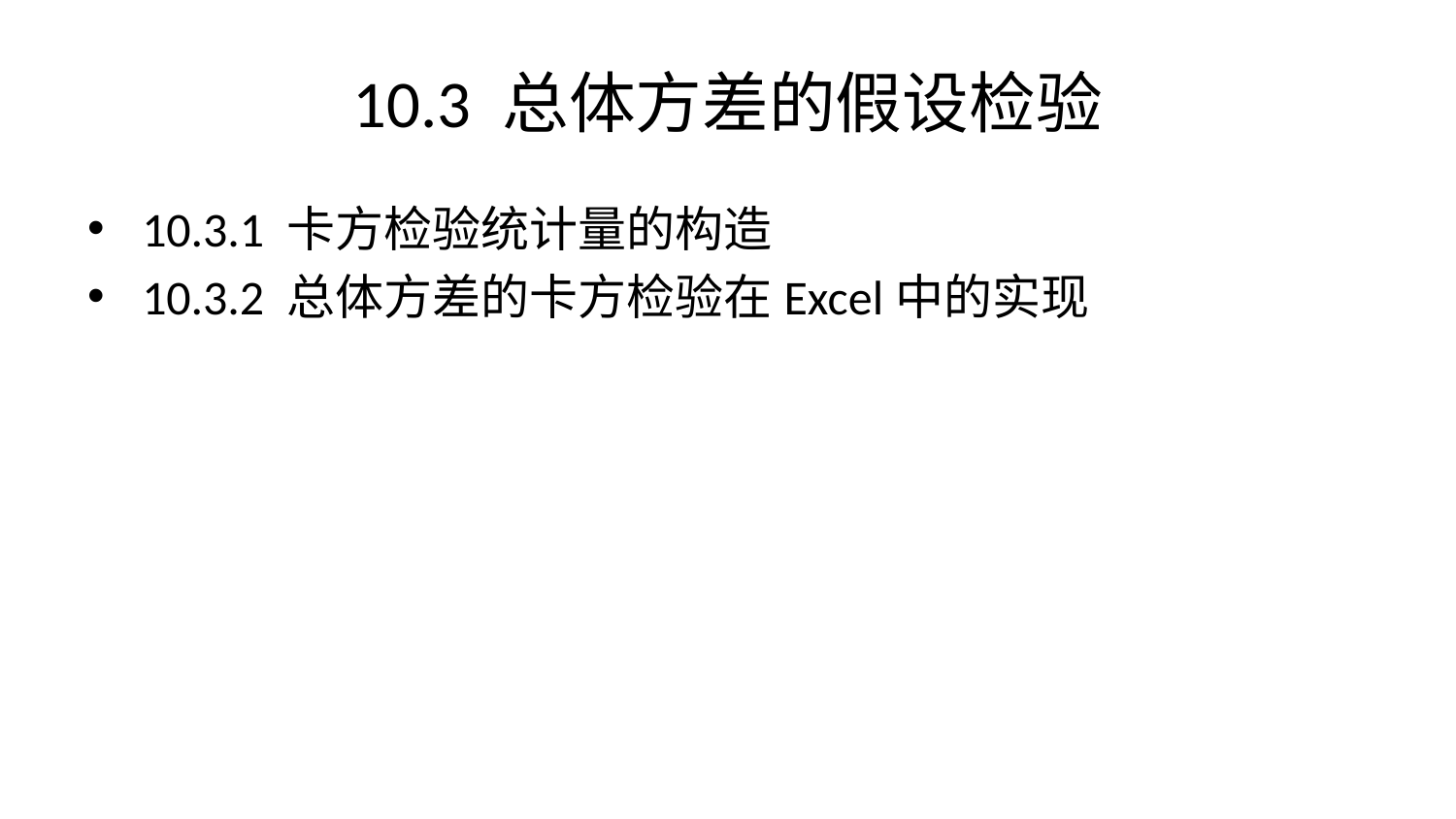

# 10.3 总体方差的假设检验
10.3.1 卡方检验统计量的构造
10.3.2 总体方差的卡方检验在Excel中的实现